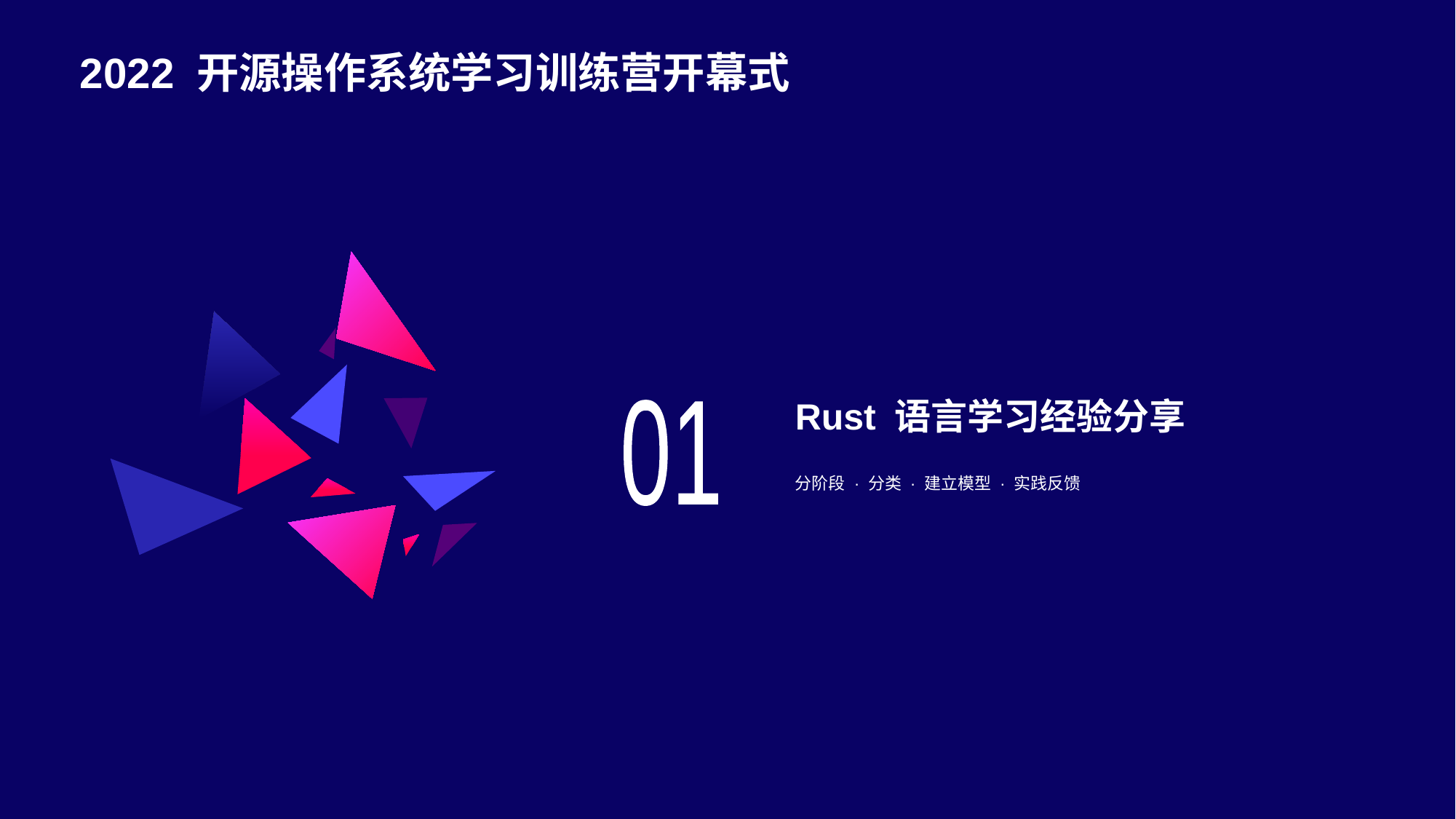

2022 开源操作系统学习训练营开幕式
Rust 语言学习经验分享
01
分阶段 · 分类 · 建立模型 · 实践反馈